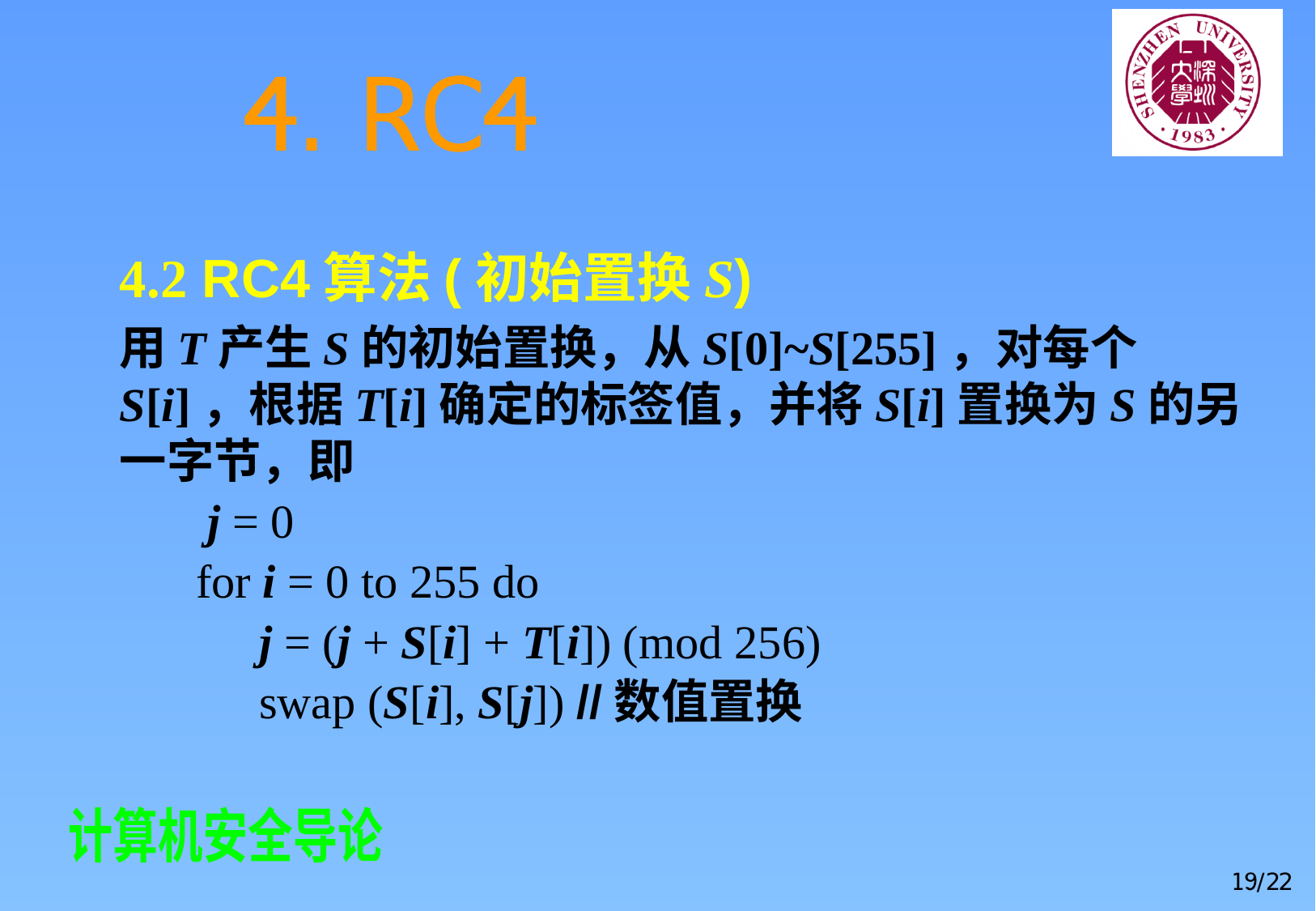

# 4. RC4
4.2 RC4算法(初始置换S)
用T产生S的初始置换，从S[0]~S[255]，对每个S[i]，根据T[i]确定的标签值，并将S[i]置换为S的另一字节，即
 j = 0
for i = 0 to 255 do
j = (j + S[i] + T[i]) (mod 256)
swap (S[i], S[j]) //数值置换

19/22